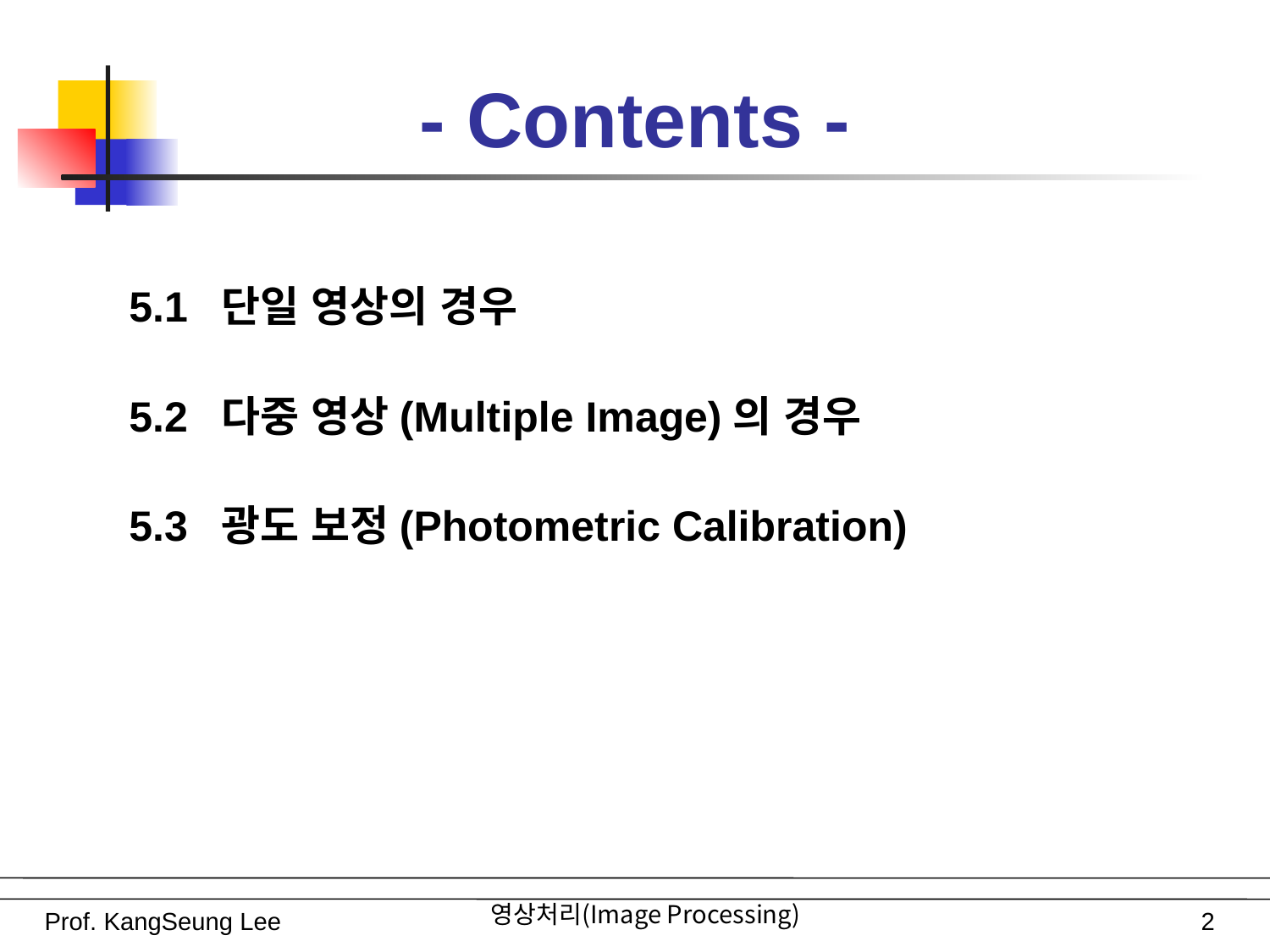

# - Contents -
5.1  단일 영상의 경우
5.2  다중 영상(Multiple Image)의 경우
5.3  광도 보정(Photometric Calibration)

Prof. KangSeung Lee
영상처리(Image Processing)
2